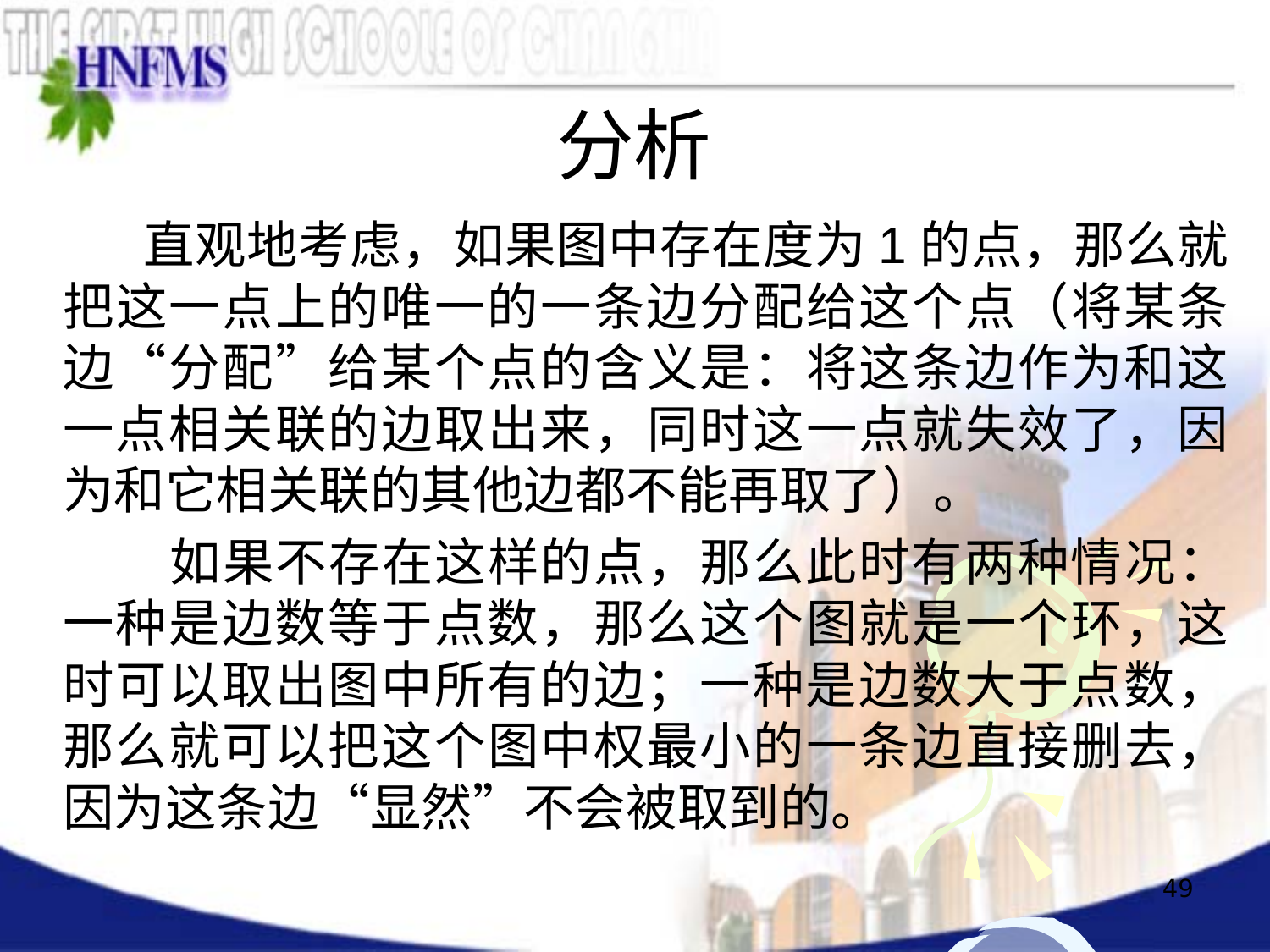

# 分析
      直观地考虑，如果图中存在度为1的点，那么就把这一点上的唯一的一条边分配给这个点（将某条边“分配”给某个点的含义是：将这条边作为和这一点相关联的边取出来，同时这一点就失效了，因为和它相关联的其他边都不能再取了）。
       如果不存在这样的点，那么此时有两种情况：一种是边数等于点数，那么这个图就是一个环，这时可以取出图中所有的边；一种是边数大于点数，那么就可以把这个图中权最小的一条边直接删去，因为这条边“显然”不会被取到的。

49